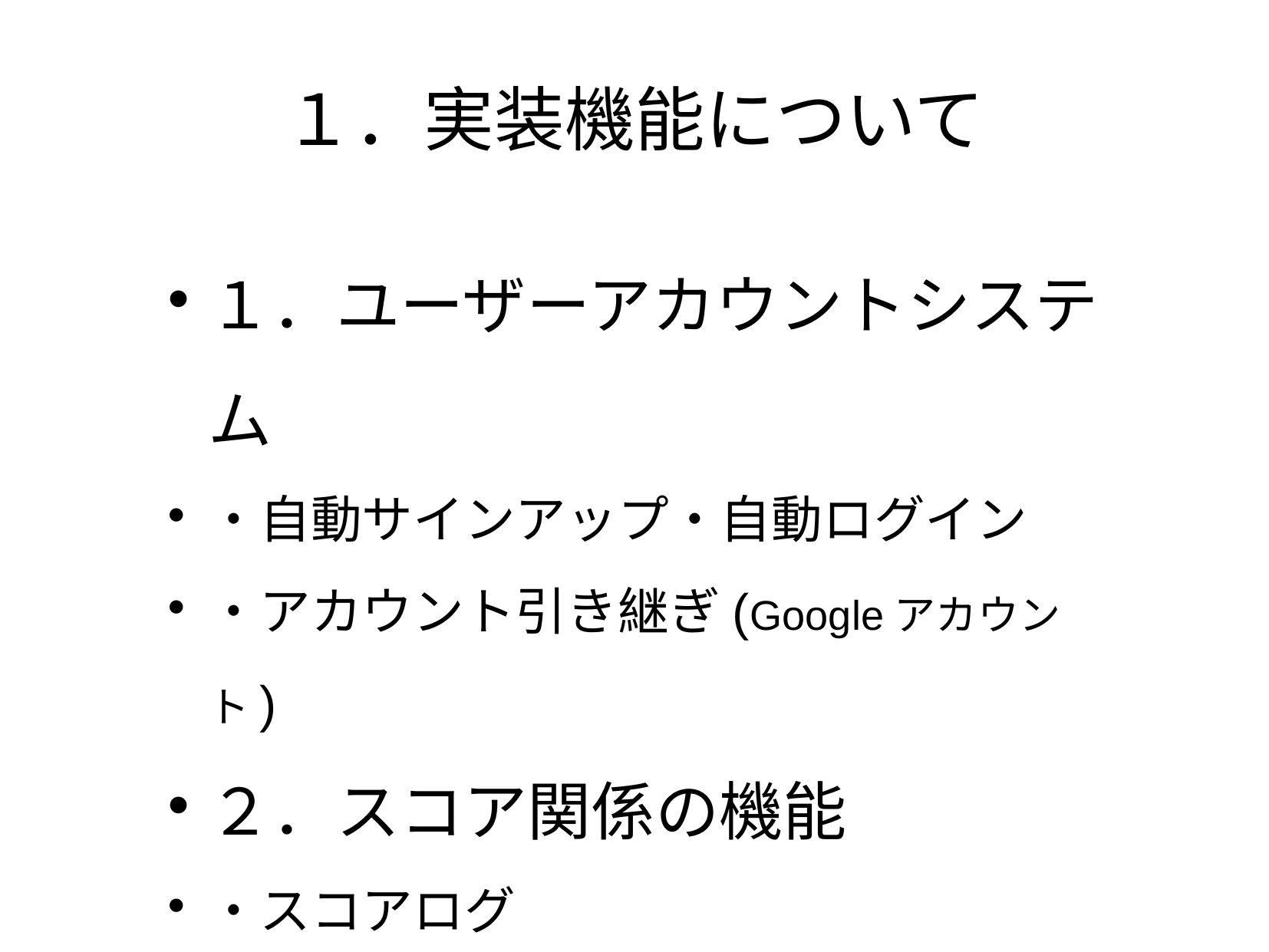

１．実装機能について
１．ユーザーアカウントシステム
・自動サインアップ・自動ログイン
・アカウント引き継ぎ(Googleアカウント)
２．スコア関係の機能
・スコアログ
・スコアランキング